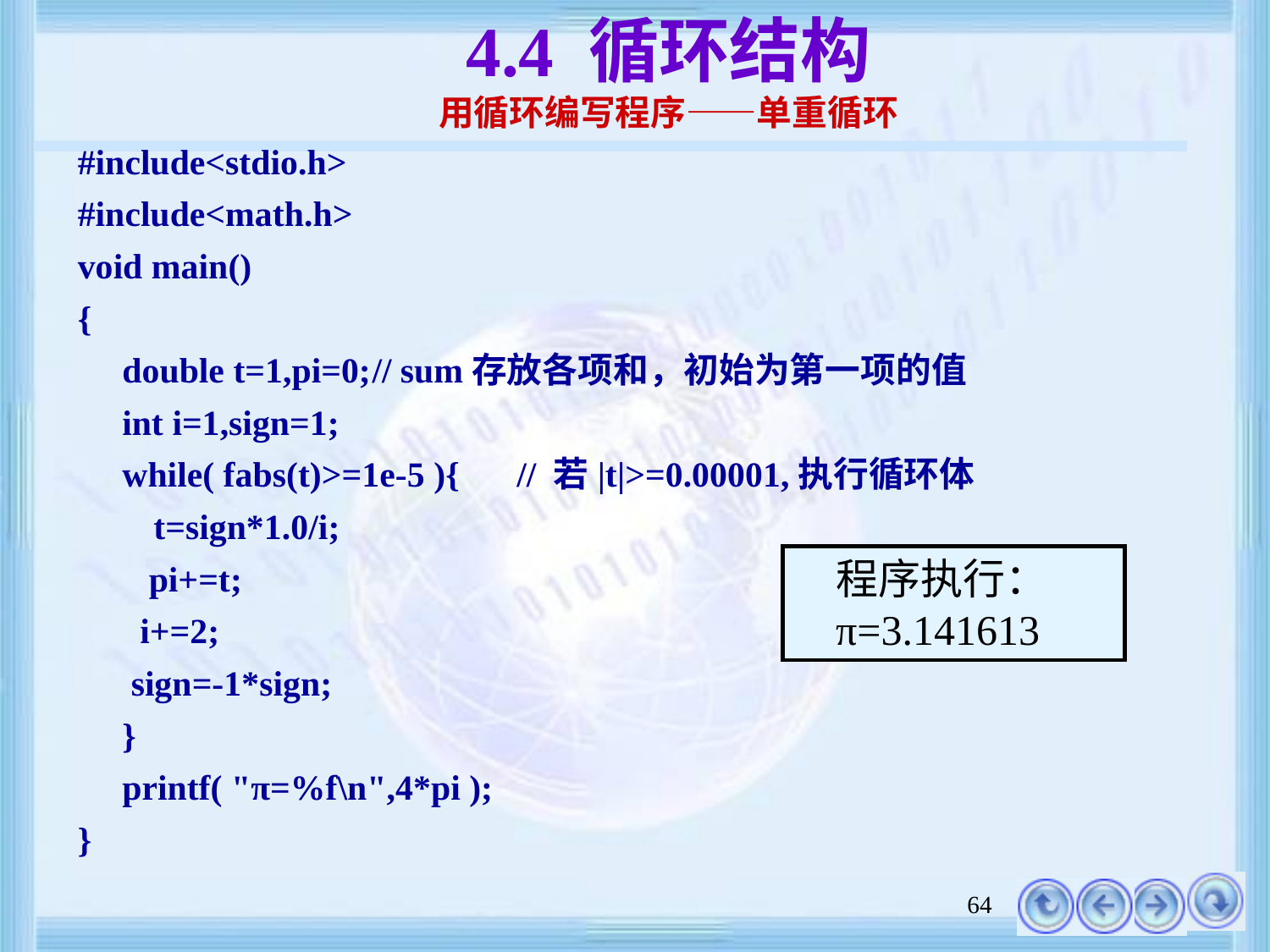

# 4.4 循环结构 用循环编写程序——单重循环
#include<stdio.h>
#include<math.h>
void main()
{
     double t=1,pi=0;	// sum存放各项和，初始为第一项的值
     int i=1,sign=1;
     while( fabs(t)>=1e-5 ){	  // 若|t|>=0.00001,执行循环体
	    t=sign*1.0/i;
        pi+=t;
       i+=2;
      sign=-1*sign;
     }
     printf( "π=%f\n",4*pi );
}
程序执行：
π=3.141613
64